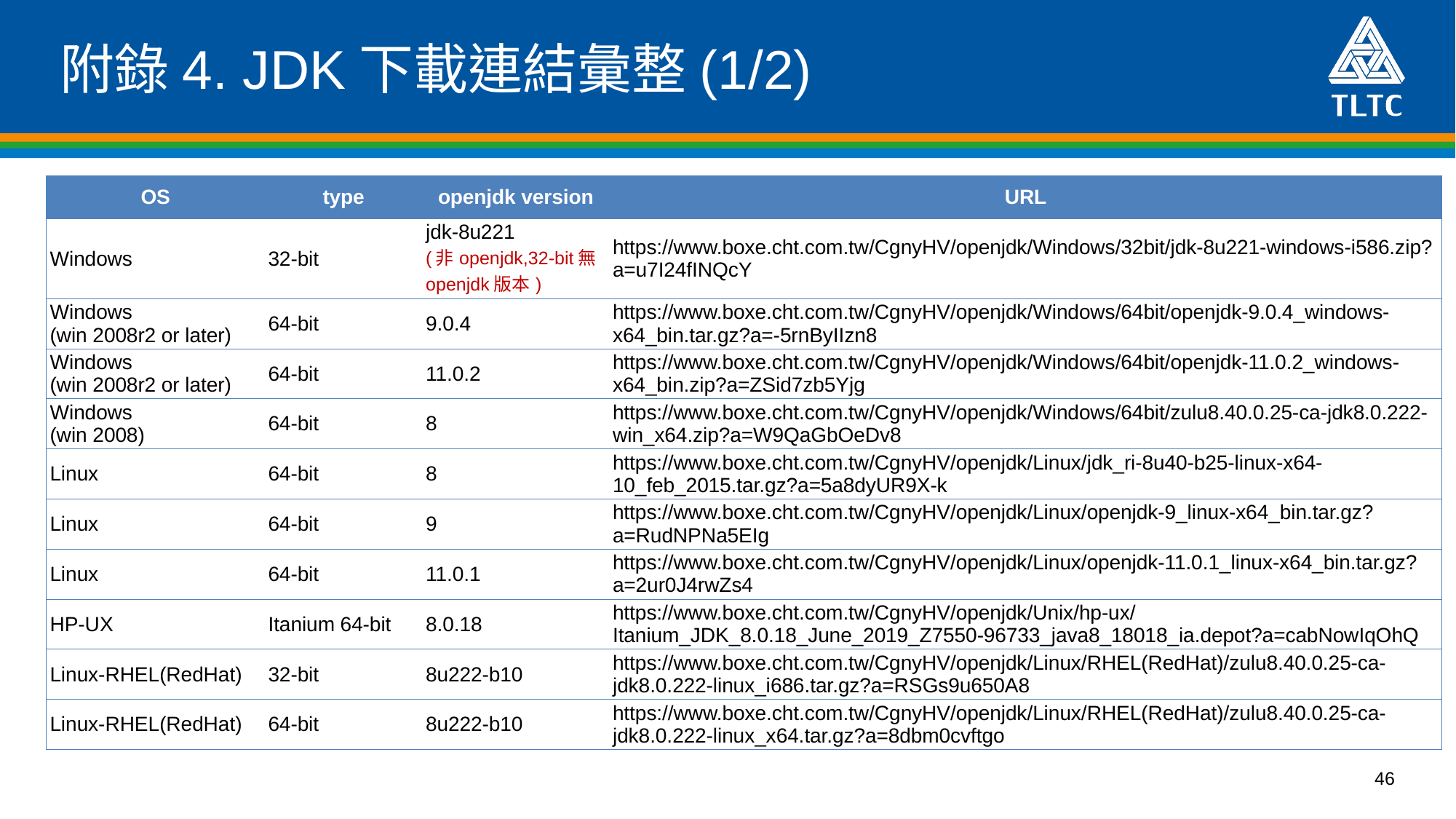

# 附錄4. JDK下載連結彙整(1/2)
| OS | type | openjdk version | URL |
| --- | --- | --- | --- |
| Windows | 32-bit | jdk-8u221 (非openjdk,32-bit無openjdk版本) | https://www.boxe.cht.com.tw/CgnyHV/openjdk/Windows/32bit/jdk-8u221-windows-i586.zip?a=u7I24fINQcY |
| Windows (win 2008r2 or later) | 64-bit | 9.0.4 | https://www.boxe.cht.com.tw/CgnyHV/openjdk/Windows/64bit/openjdk-9.0.4\_windows-x64\_bin.tar.gz?a=-5rnByIIzn8 |
| Windows (win 2008r2 or later) | 64-bit | 11.0.2 | https://www.boxe.cht.com.tw/CgnyHV/openjdk/Windows/64bit/openjdk-11.0.2\_windows-x64\_bin.zip?a=ZSid7zb5Yjg |
| Windows (win 2008) | 64-bit | 8 | https://www.boxe.cht.com.tw/CgnyHV/openjdk/Windows/64bit/zulu8.40.0.25-ca-jdk8.0.222-win\_x64.zip?a=W9QaGbOeDv8 |
| Linux | 64-bit | 8 | https://www.boxe.cht.com.tw/CgnyHV/openjdk/Linux/jdk\_ri-8u40-b25-linux-x64-10\_feb\_2015.tar.gz?a=5a8dyUR9X-k |
| Linux | 64-bit | 9 | https://www.boxe.cht.com.tw/CgnyHV/openjdk/Linux/openjdk-9\_linux-x64\_bin.tar.gz?a=RudNPNa5EIg |
| Linux | 64-bit | 11.0.1 | https://www.boxe.cht.com.tw/CgnyHV/openjdk/Linux/openjdk-11.0.1\_linux-x64\_bin.tar.gz?a=2ur0J4rwZs4 |
| HP-UX | Itanium 64-bit | 8.0.18 | https://www.boxe.cht.com.tw/CgnyHV/openjdk/Unix/hp-ux/Itanium\_JDK\_8.0.18\_June\_2019\_Z7550-96733\_java8\_18018\_ia.depot?a=cabNowIqOhQ |
| Linux-RHEL(RedHat) | 32-bit | 8u222-b10 | https://www.boxe.cht.com.tw/CgnyHV/openjdk/Linux/RHEL(RedHat)/zulu8.40.0.25-ca-jdk8.0.222-linux\_i686.tar.gz?a=RSGs9u650A8 |
| Linux-RHEL(RedHat) | 64-bit | 8u222-b10 | https://www.boxe.cht.com.tw/CgnyHV/openjdk/Linux/RHEL(RedHat)/zulu8.40.0.25-ca-jdk8.0.222-linux\_x64.tar.gz?a=8dbm0cvftgo |
46